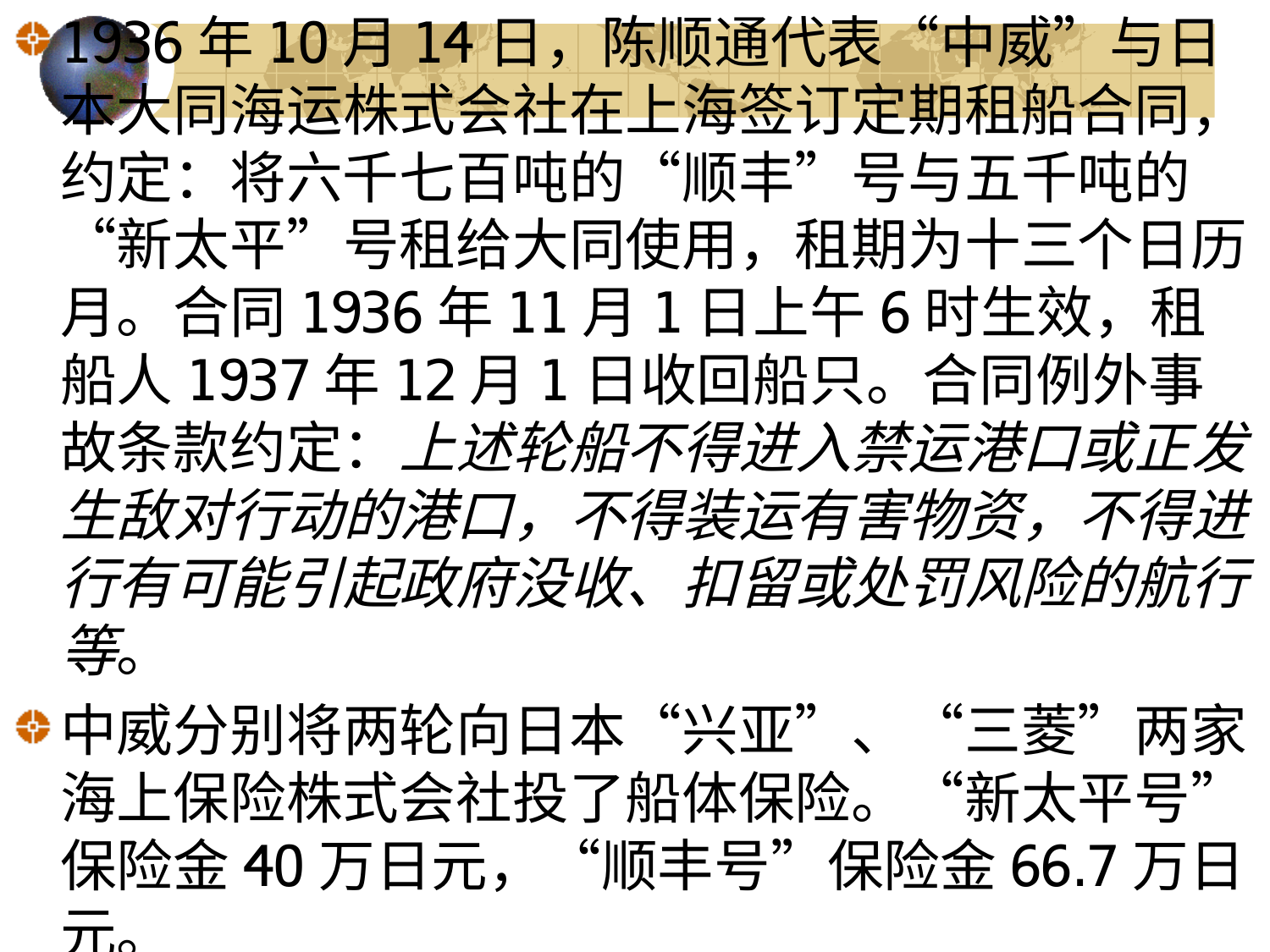

1936年10月14日，陈顺通代表“中威”与日本大同海运株式会社在上海签订定期租船合同，约定：将六千七百吨的“顺丰”号与五千吨的“新太平”号租给大同使用，租期为十三个日历月。合同1936年11月1日上午6时生效，租船人1937年12月1日收回船只。合同例外事故条款约定：上述轮船不得进入禁运港口或正发生敌对行动的港口，不得装运有害物资，不得进行有可能引起政府没收、扣留或处罚风险的航行等。
中威分别将两轮向日本“兴亚”、“三菱”两家海上保险株式会社投了船体保险。“新太平号”保险金40万日元，“顺丰号”保险金66.7万日元。